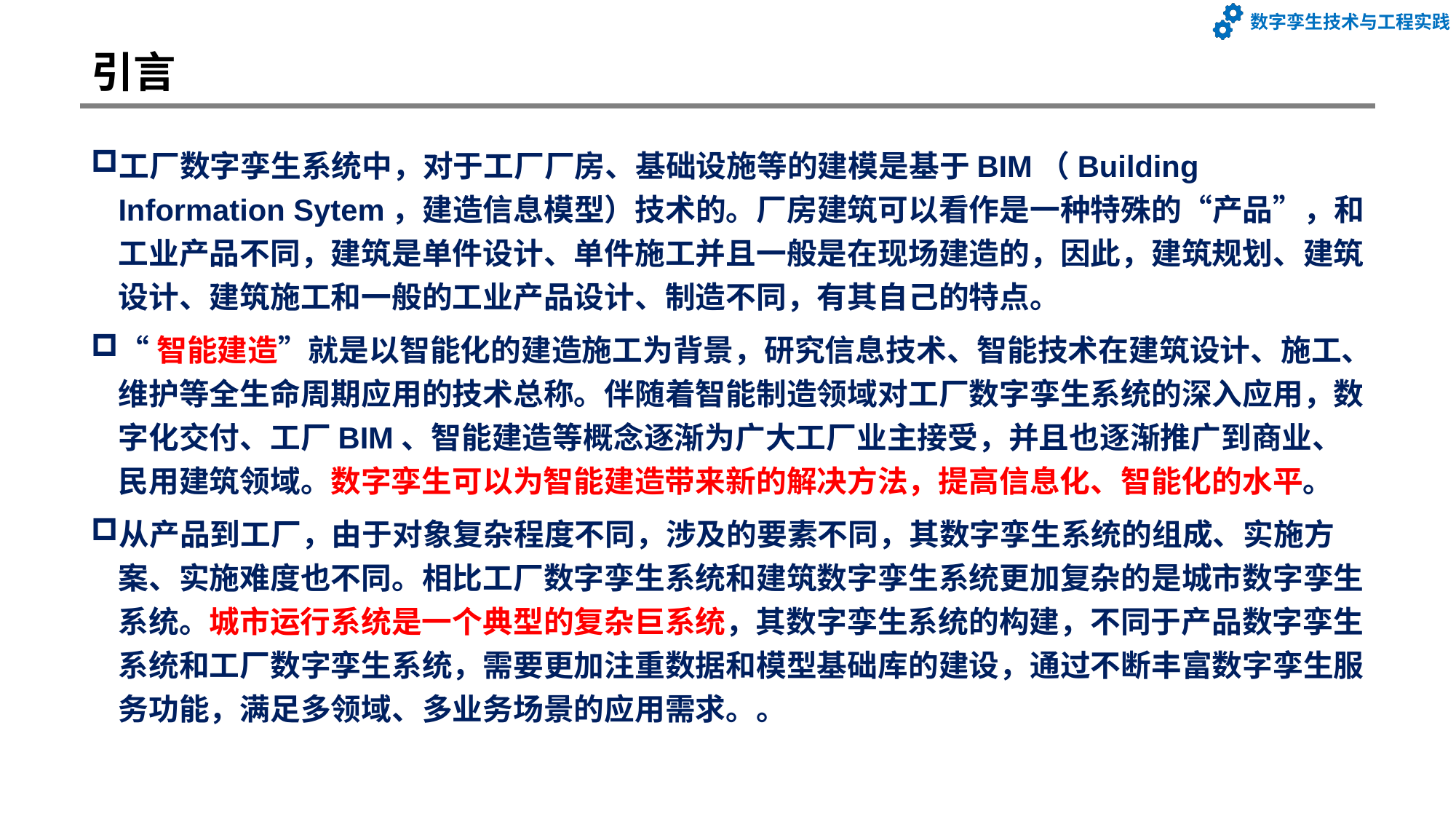

# 引言
工厂数字孪生系统中，对于工厂厂房、基础设施等的建模是基于BIM（Building Information Sytem，建造信息模型）技术的。厂房建筑可以看作是一种特殊的“产品”，和工业产品不同，建筑是单件设计、单件施工并且一般是在现场建造的，因此，建筑规划、建筑设计、建筑施工和一般的工业产品设计、制造不同，有其自己的特点。
“智能建造”就是以智能化的建造施工为背景，研究信息技术、智能技术在建筑设计、施工、维护等全生命周期应用的技术总称。伴随着智能制造领域对工厂数字孪生系统的深入应用，数字化交付、工厂BIM、智能建造等概念逐渐为广大工厂业主接受，并且也逐渐推广到商业、民用建筑领域。数字孪生可以为智能建造带来新的解决方法，提高信息化、智能化的水平。
从产品到工厂，由于对象复杂程度不同，涉及的要素不同，其数字孪生系统的组成、实施方案、实施难度也不同。相比工厂数字孪生系统和建筑数字孪生系统更加复杂的是城市数字孪生系统。城市运行系统是一个典型的复杂巨系统，其数字孪生系统的构建，不同于产品数字孪生系统和工厂数字孪生系统，需要更加注重数据和模型基础库的建设，通过不断丰富数字孪生服务功能，满足多领域、多业务场景的应用需求。。